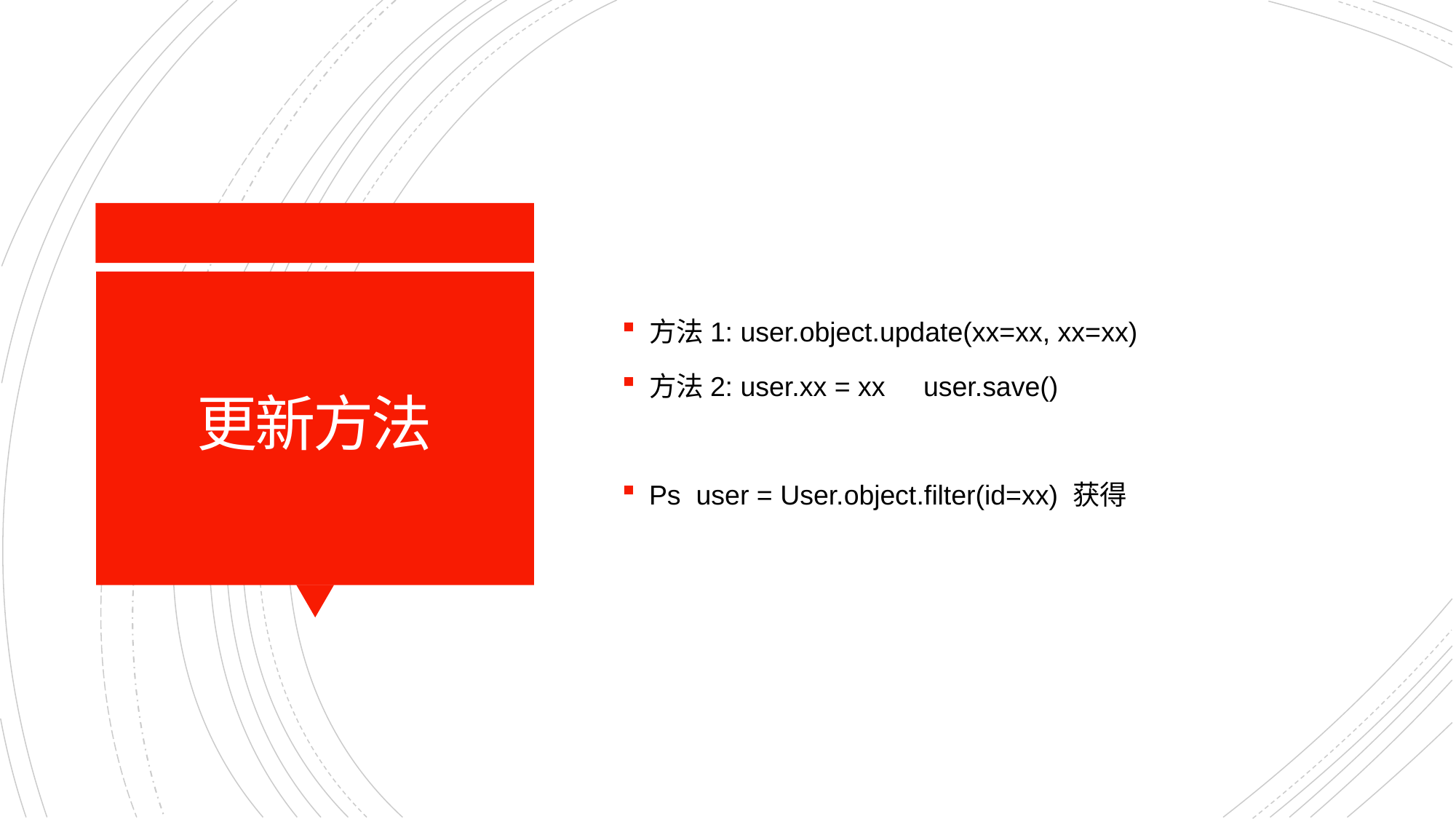

方法1: user.object.update(xx=xx, xx=xx)
方法2: user.xx = xx     user.save()

Ps  user = User.object.filter(id=xx) 获得
# 更新方法